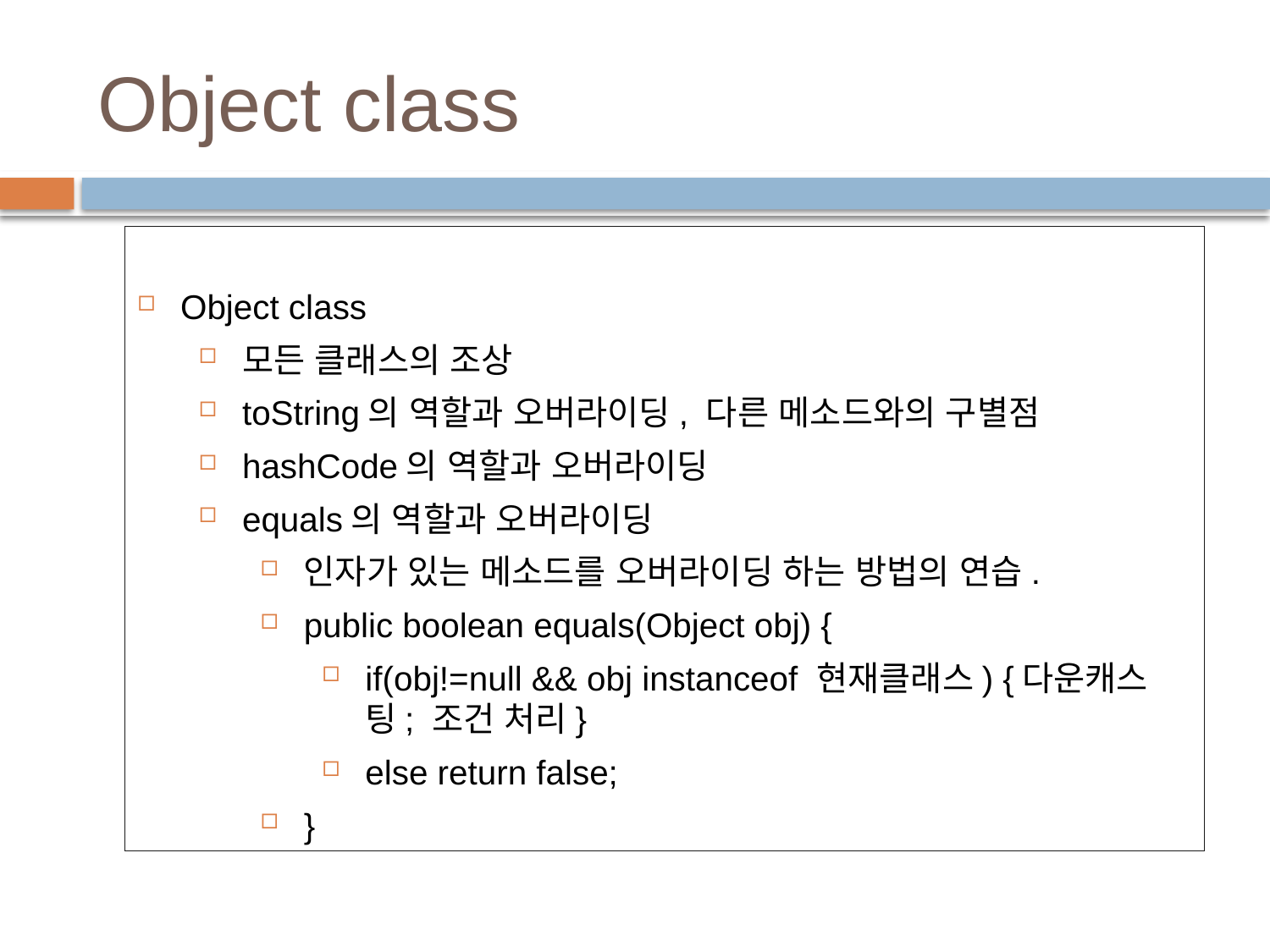

# Object class

Object class
모든 클래스의 조상
toString의 역할과 오버라이딩, 다른 메소드와의 구별점
hashCode의 역할과 오버라이딩
equals의 역할과 오버라이딩
인자가 있는 메소드를 오버라이딩 하는 방법의 연습.
public boolean equals(Object obj) {
if(obj!=null && obj instanceof 현재클래스) {다운캐스팅; 조건 처리}
else return false;
}